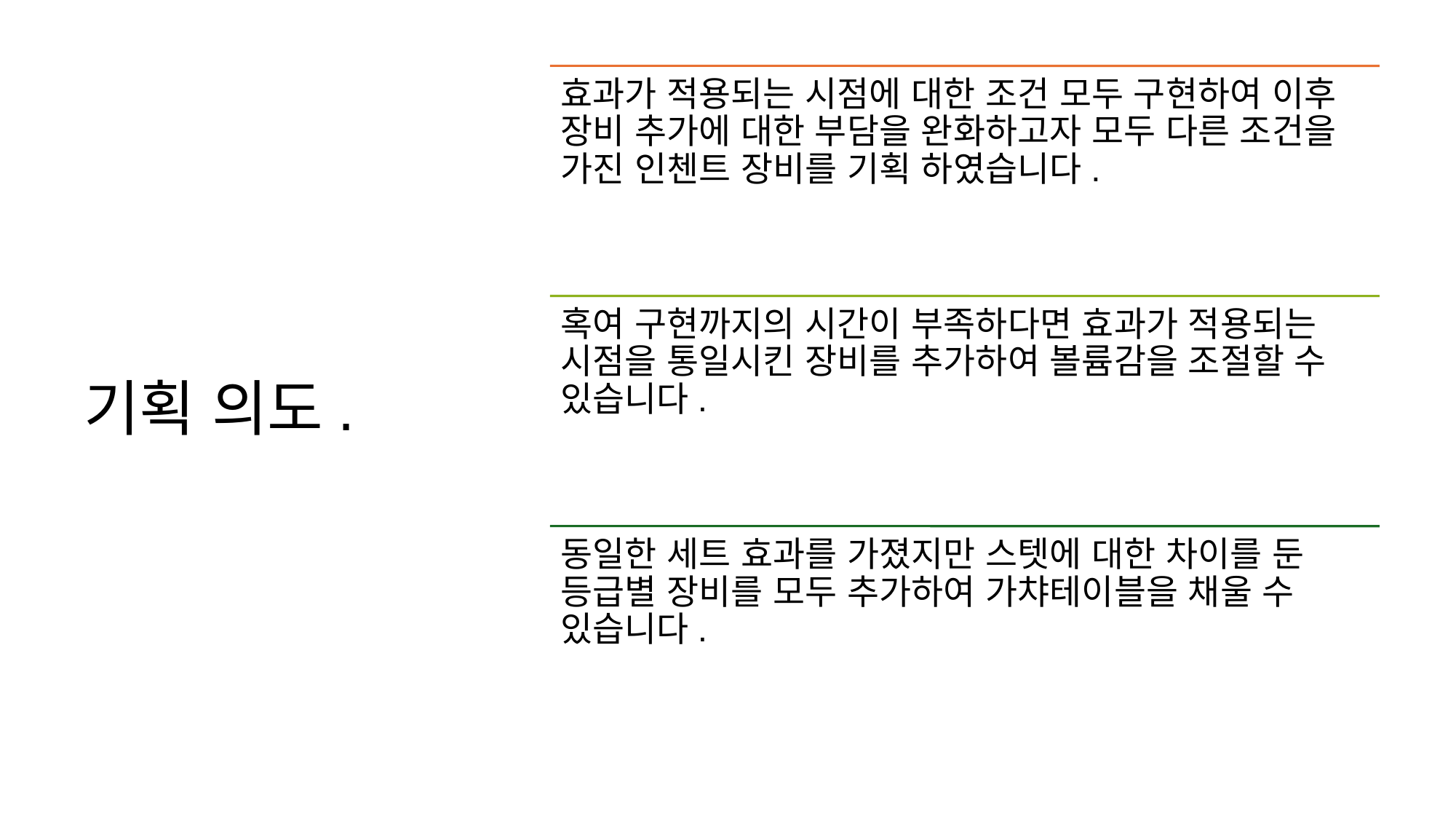

# 기획 의도.
효과가 적용되는 시점에 대한 조건 모두 구현하여 이후 장비 추가에 대한 부담을 완화하고자 모두 다른 조건을 가진 인첸트 장비를 기획 하였습니다.
혹여 구현까지의 시간이 부족하다면 효과가 적용되는 시점을 통일시킨 장비를 추가하여 볼륨감을 조절할 수 있습니다.
동일한 세트 효과를 가졌지만 스텟에 대한 차이를 둔 등급별 장비를 모두 추가하여 가챠테이블을 채울 수 있습니다.